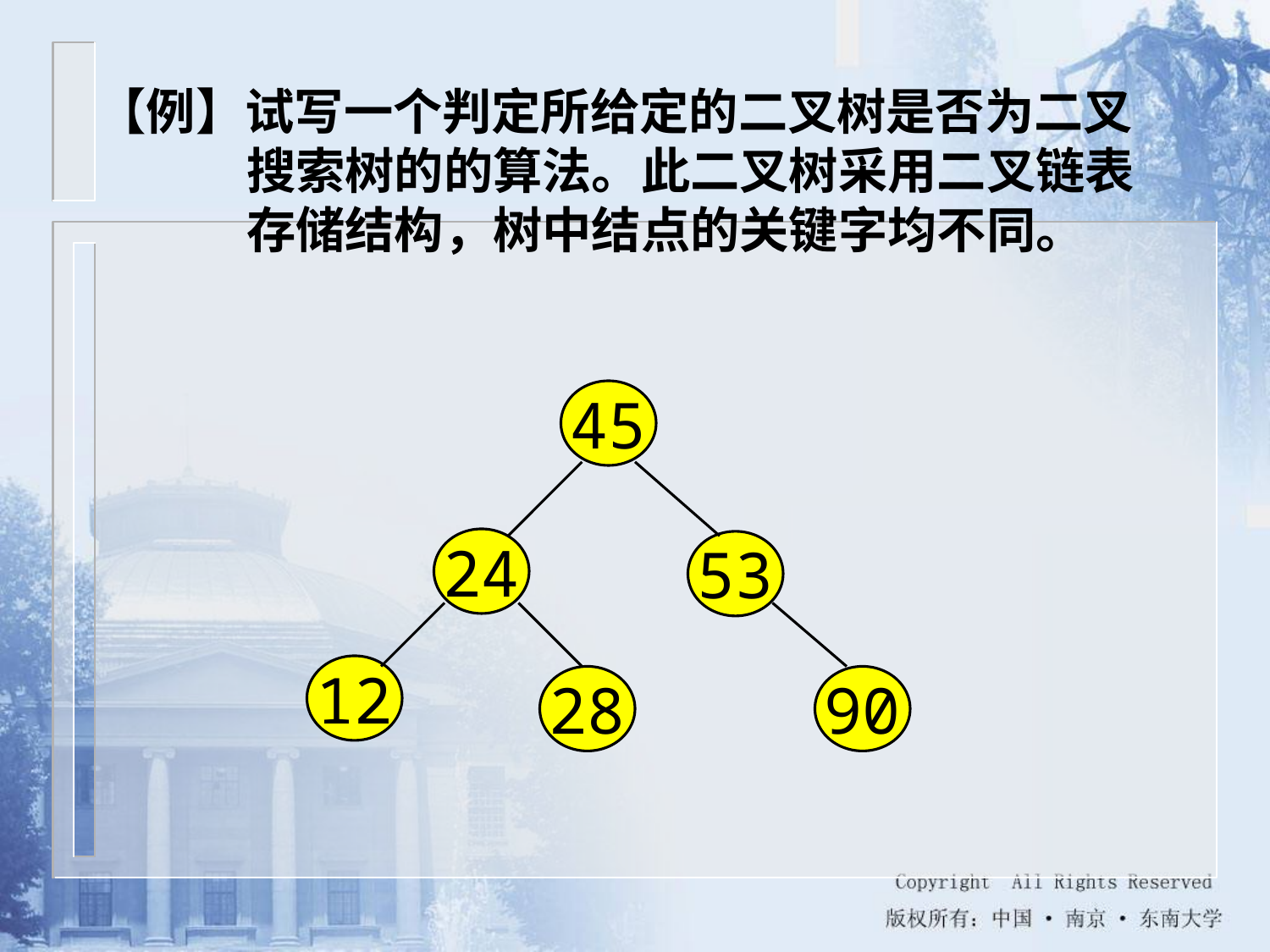

【例】试写一个判定所给定的二叉树是否为二叉搜索树的的算法。此二叉树采用二叉链表存储结构，树中结点的关键字均不同。
45

24
53

12
28
90